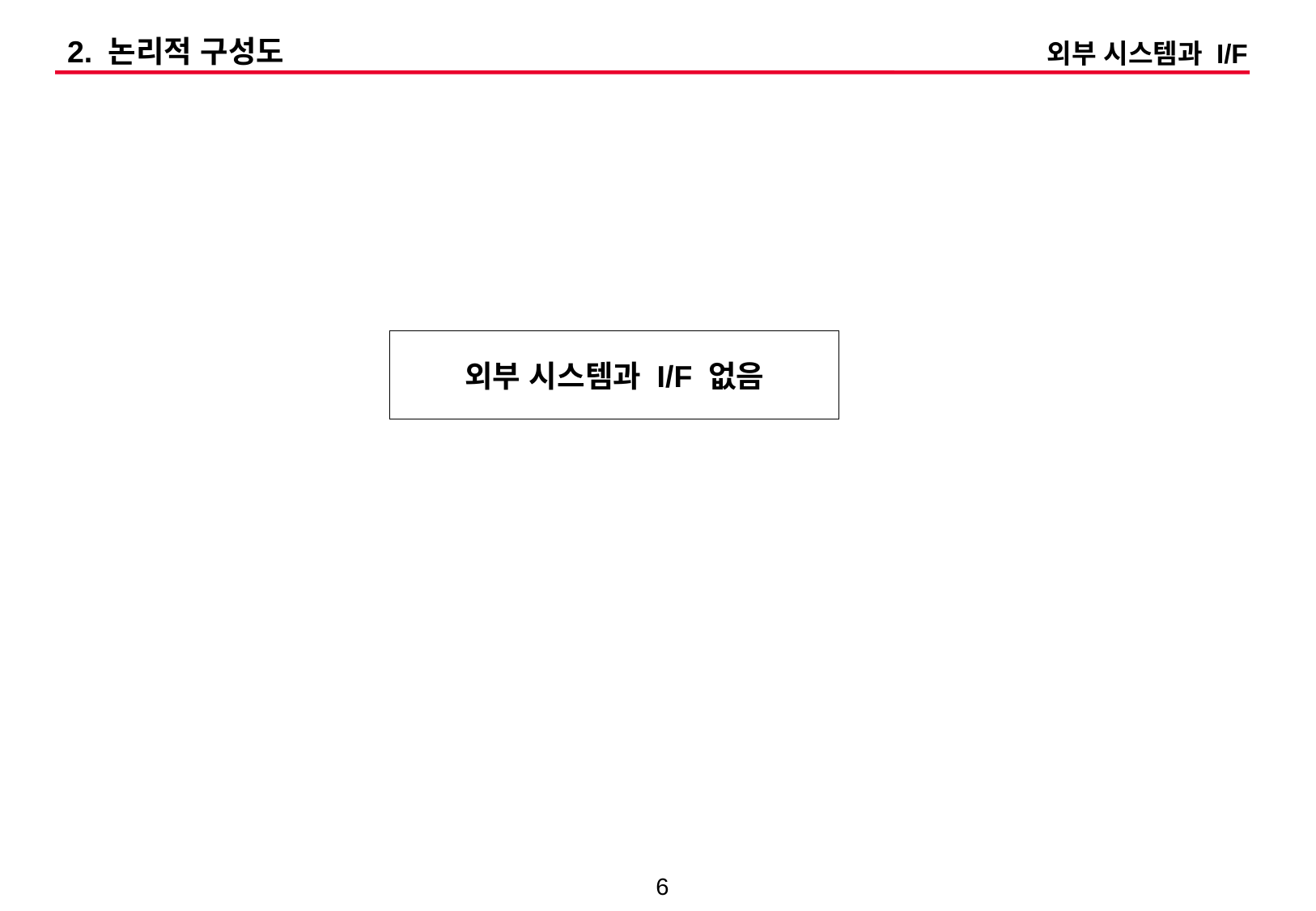

# 2. 논리적 구성도
외부 시스템과 I/F
외부 시스템과 I/F 없음